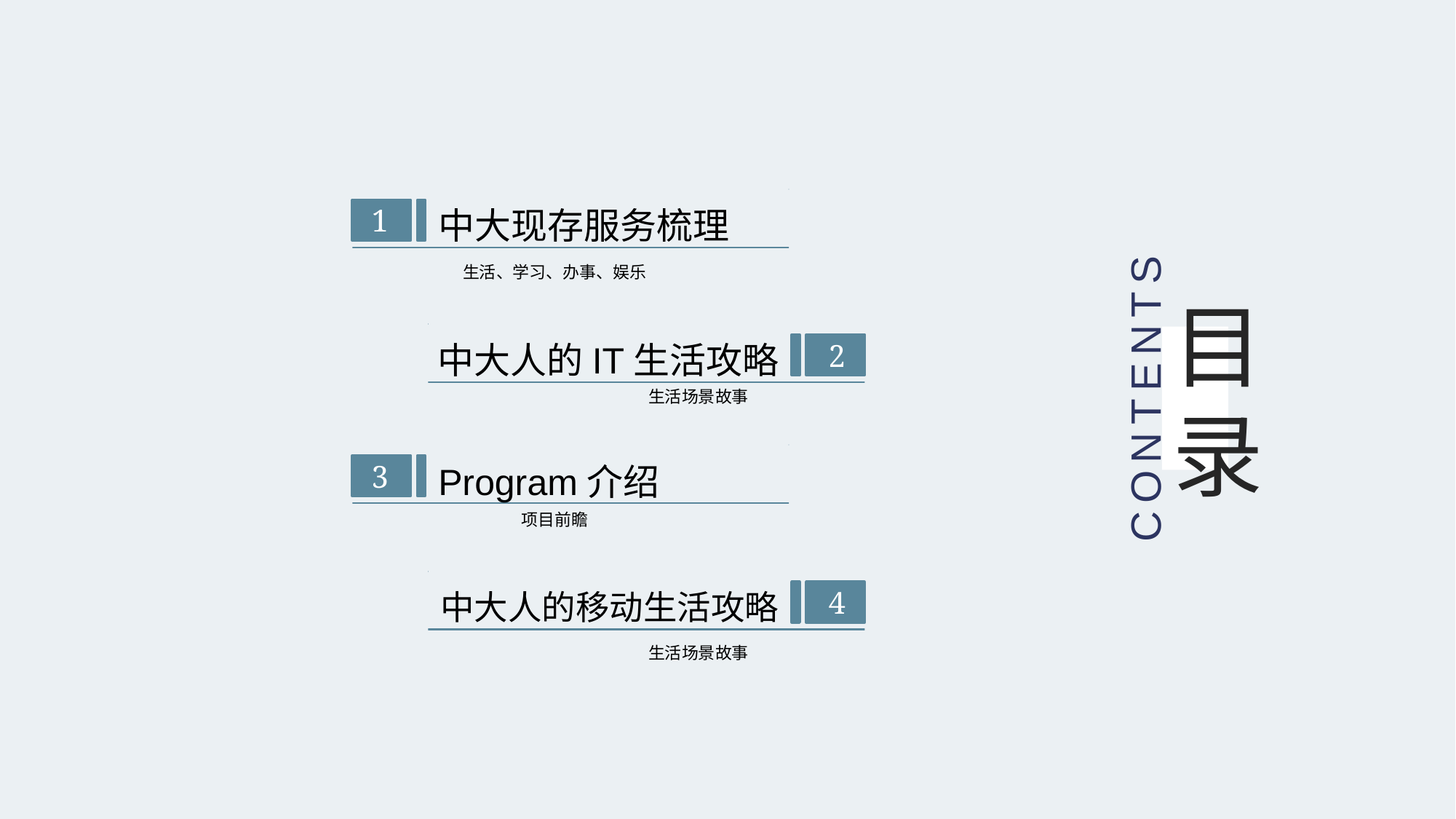

中大现存服务梳理
1
生活、学习、办事、娱乐
中大人的IT生活攻略
2
目录

CONTENTS
生活场景故事
Program介绍
3
项目前瞻
中大人的移动生活攻略
4
生活场景故事